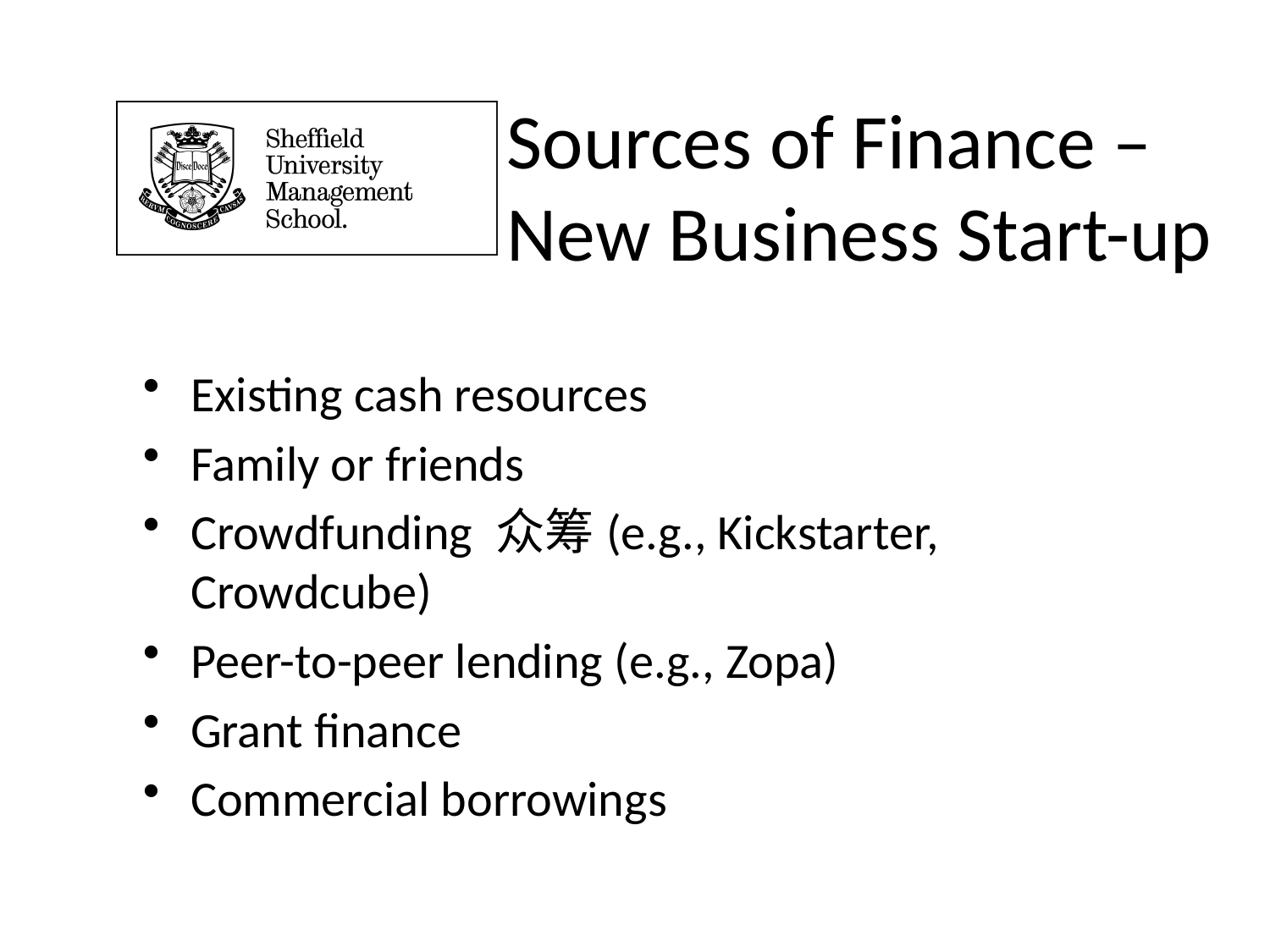

# Sources of Finance – New Business Start-up
Existing cash resources
Family or friends
Crowdfunding 众筹(e.g., Kickstarter, Crowdcube)
Peer-to-peer lending (e.g., Zopa)
Grant finance
Commercial borrowings